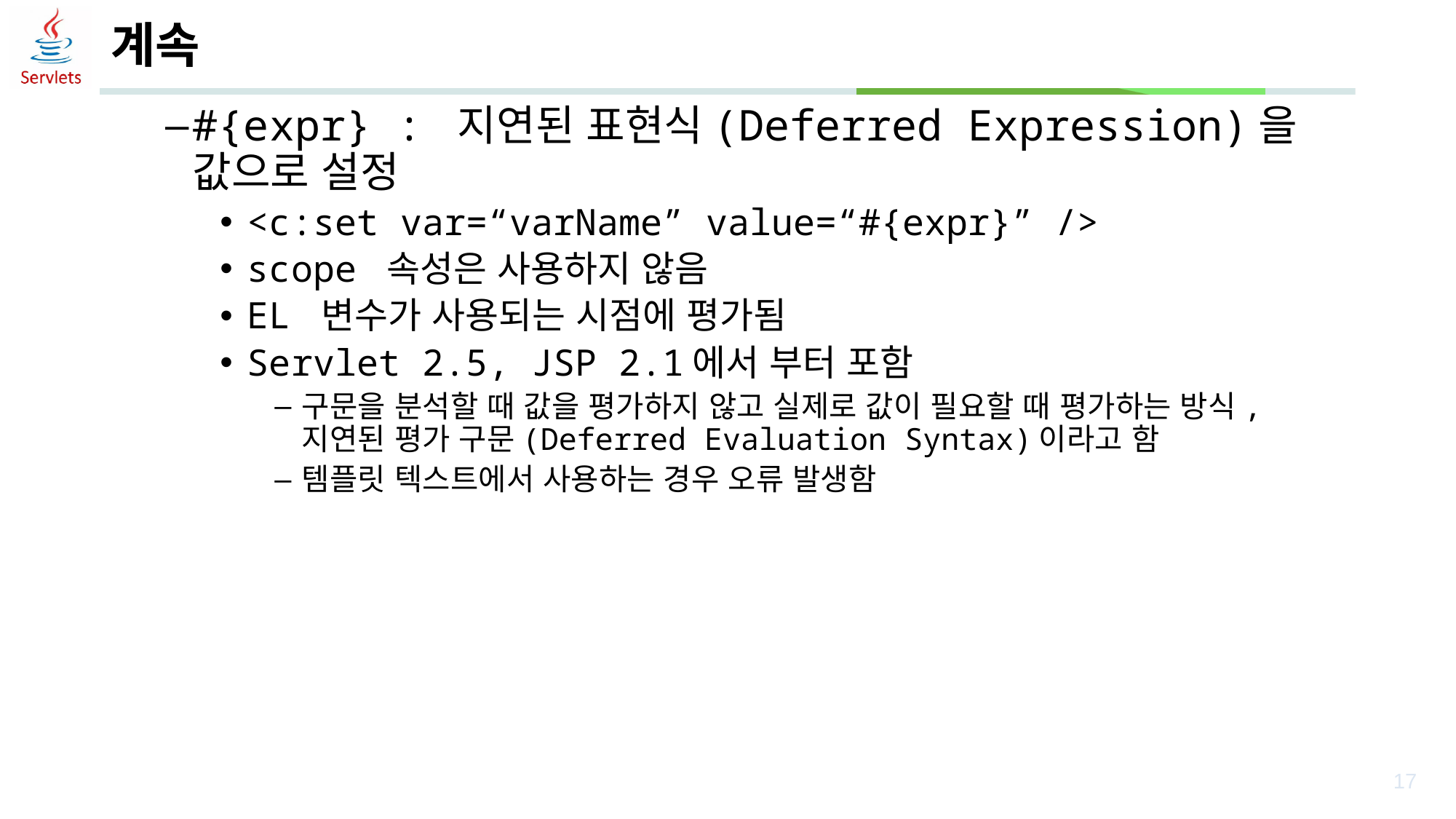

# 계속
#{expr} : 지연된 표현식(Deferred Expression)을 값으로 설정
<c:set var=“varName” value=“#{expr}” />
scope 속성은 사용하지 않음
EL 변수가 사용되는 시점에 평가됨
Servlet 2.5, JSP 2.1에서 부터 포함
구문을 분석할 때 값을 평가하지 않고 실제로 값이 필요할 때 평가하는 방식, 지연된 평가 구문(Deferred Evaluation Syntax)이라고 함
템플릿 텍스트에서 사용하는 경우 오류 발생함
17